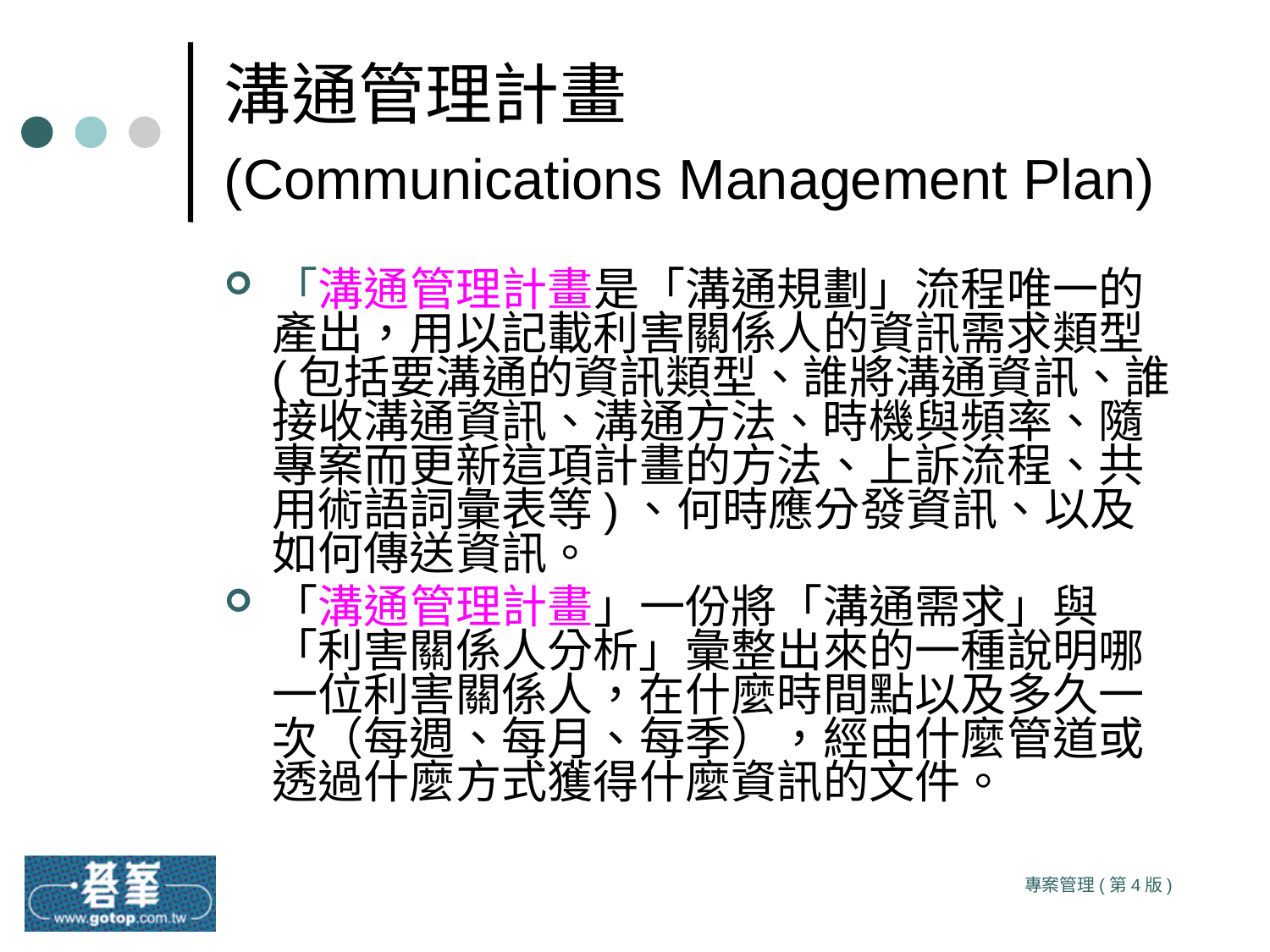

# 溝通管理計畫 (Communications Management Plan)
「溝通管理計畫是「溝通規劃」流程唯一的產出，用以記載利害關係人的資訊需求類型(包括要溝通的資訊類型、誰將溝通資訊、誰接收溝通資訊、溝通方法、時機與頻率、隨專案而更新這項計畫的方法、上訴流程、共用術語詞彙表等)、何時應分發資訊、以及如何傳送資訊。
「溝通管理計畫」一份將「溝通需求」與「利害關係人分析」彙整出來的一種說明哪一位利害關係人，在什麼時間點以及多久一次（每週、每月、每季），經由什麼管道或透過什麼方式獲得什麼資訊的文件。
專案管理(第4版)